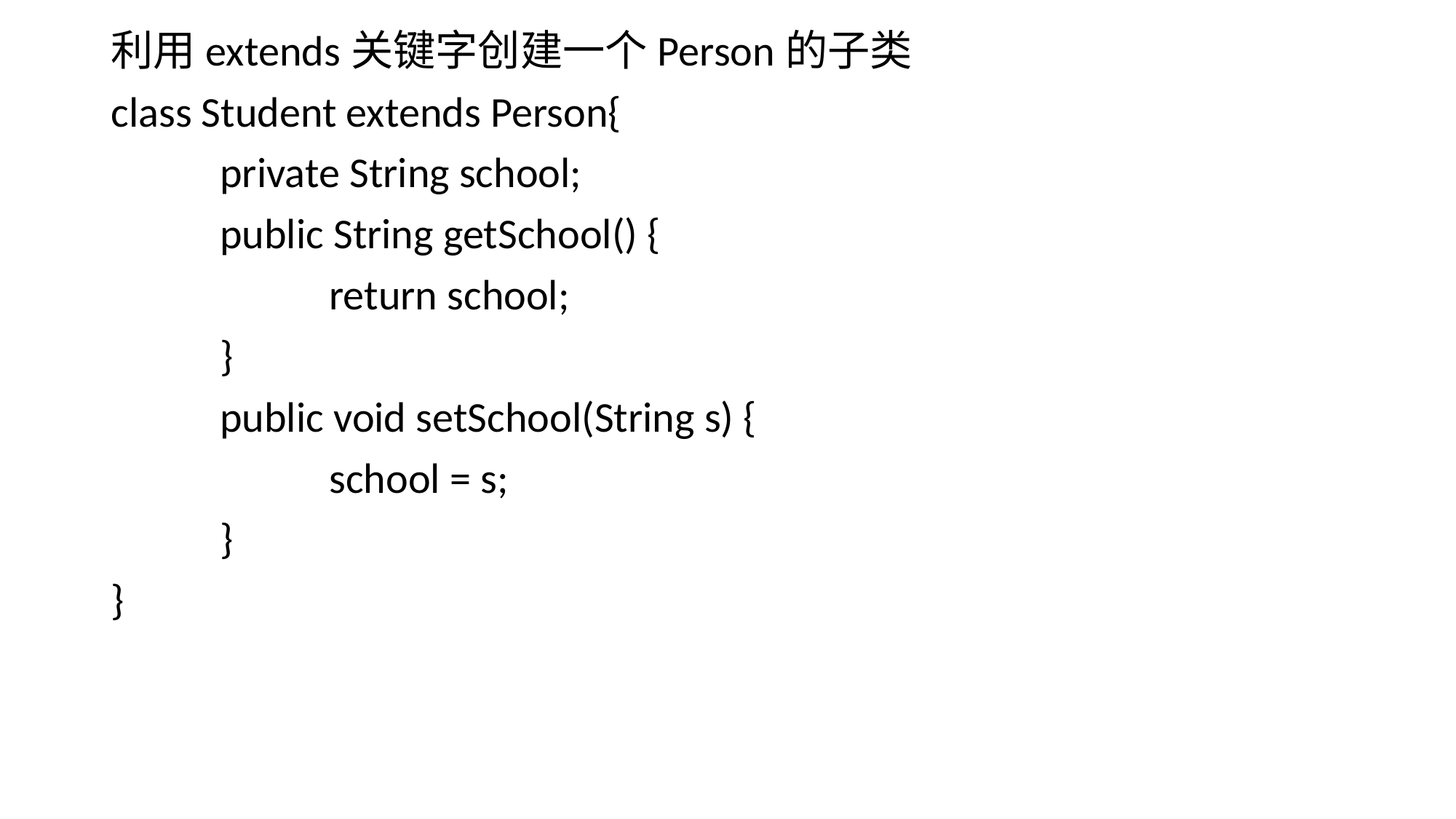

利用extends关键字创建一个Person的子类
class Student extends Person{
	private String school;
	public String getSchool() {
		return school;
	}
	public void setSchool(String s) {
		school = s;
	}
}